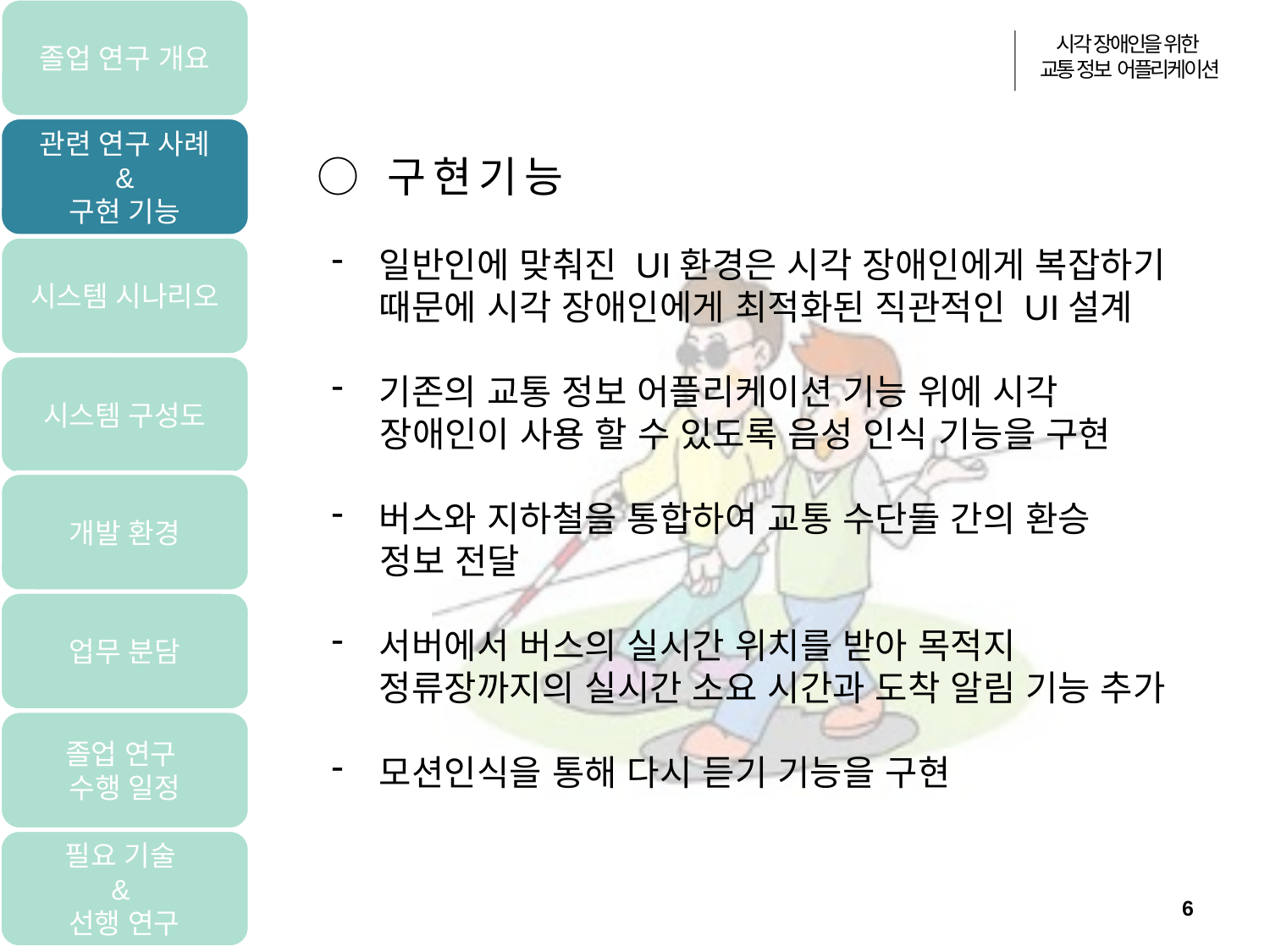

졸업 연구 개요
시각 장애인을 위한
교통 정보  어플리케이션
관련 연구 사례
&
구현 기능
○  구 현 기 능
시스템 시나리오
일반인에 맞춰진 UI환경은 시각 장애인에게 복잡하기 때문에 시각 장애인에게 최적화된 직관적인 UI설계

기존의 교통 정보 어플리케이션 기능 위에 시각
    장애인이 사용 할 수 있도록 음성 인식 기능을 구현

버스와 지하철을 통합하여 교통 수단들 간의 환승
    정보 전달

서버에서 버스의 실시간 위치를 받아 목적지 정류장까지의 실시간 소요 시간과 도착 알림 기능 추가

모션인식을 통해 다시 듣기 기능을 구현

시스템 구성도
개발 환경
업무 분담
졸업 연구
수행 일정
필요 기술
&
선행 연구
6